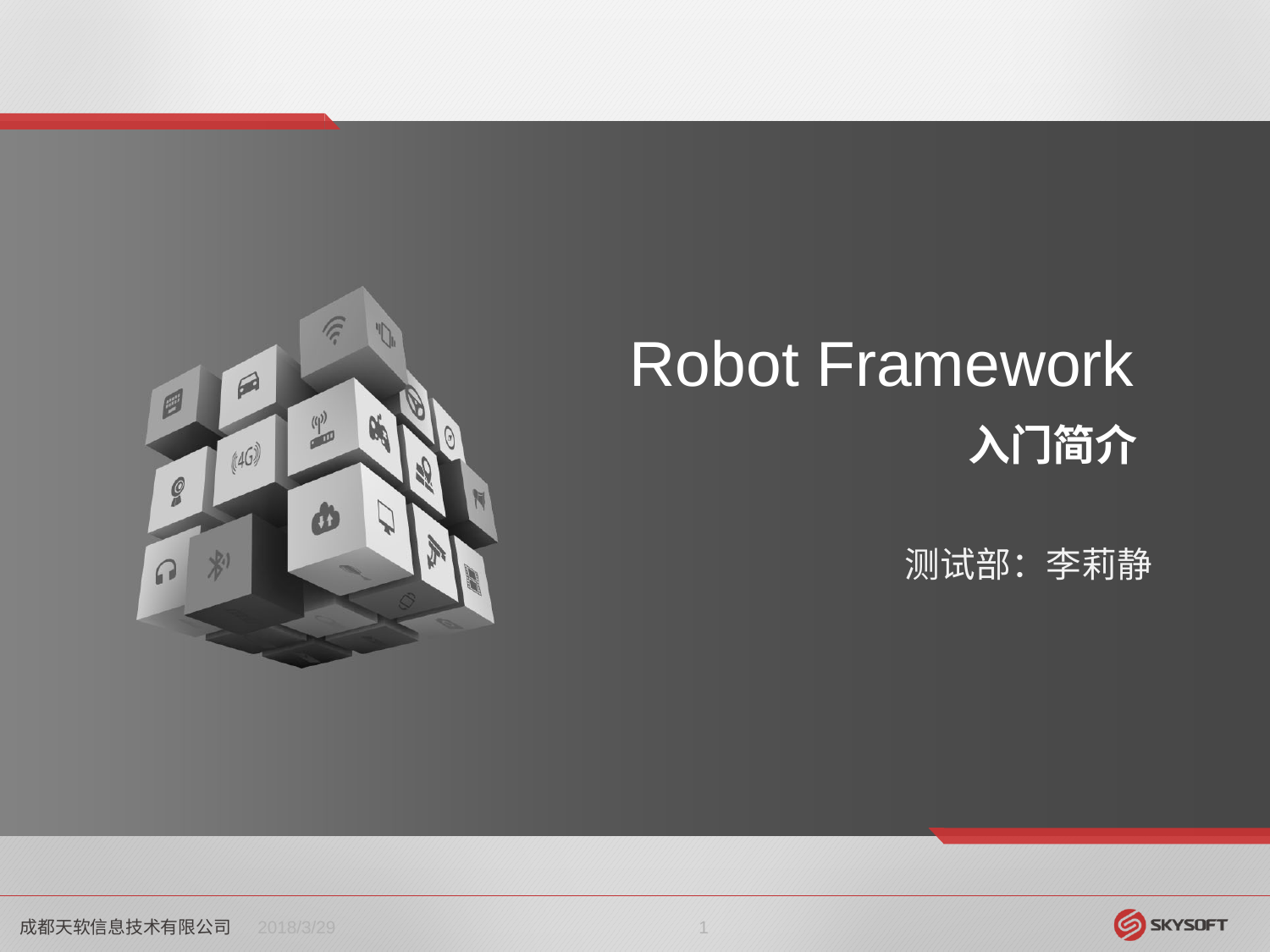

Robot Framework
入门简介
测试部：李莉静
成都天软信息技术有限公司
2018/3/29
1